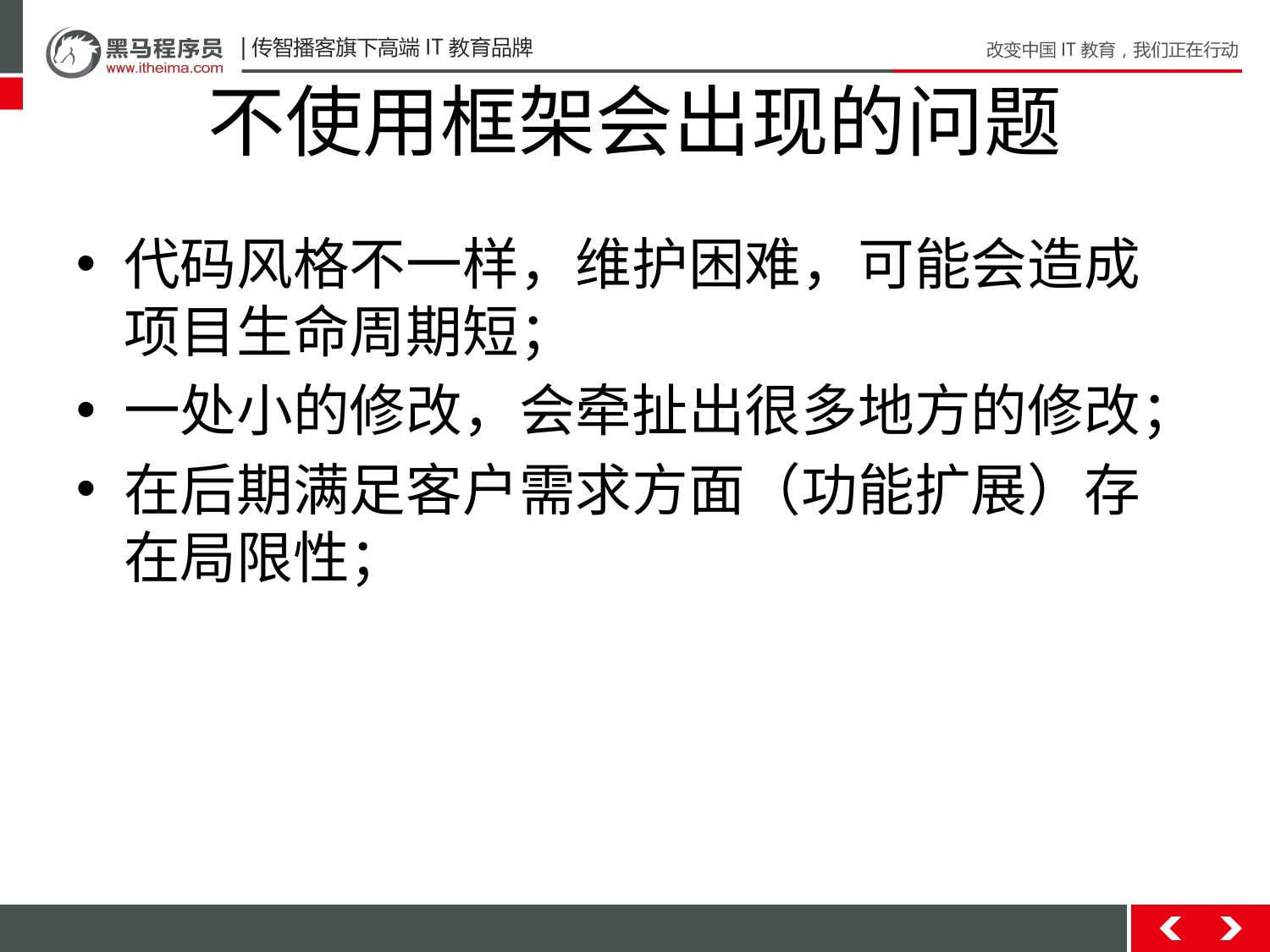

# 不使用框架会出现的问题
代码风格不一样，维护困难，可能会造成项目生命周期短；
一处小的修改，会牵扯出很多地方的修改；
在后期满足客户需求方面（功能扩展）存在局限性；